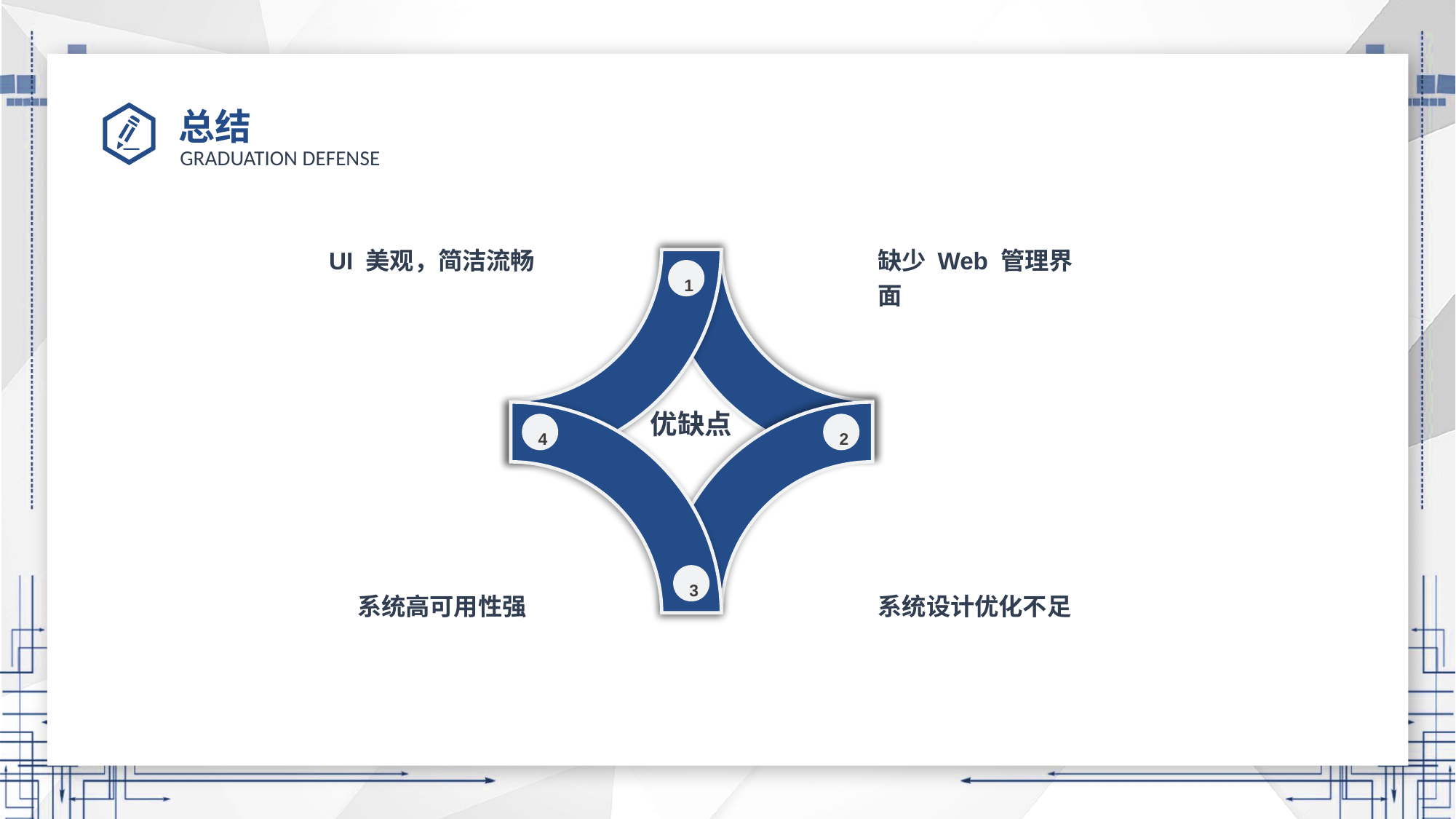

# 总结
UI 美观，简洁流畅
缺少 Web 管理界面

1
优缺点

4
2
3
系统设计优化不足
系统高可用性强